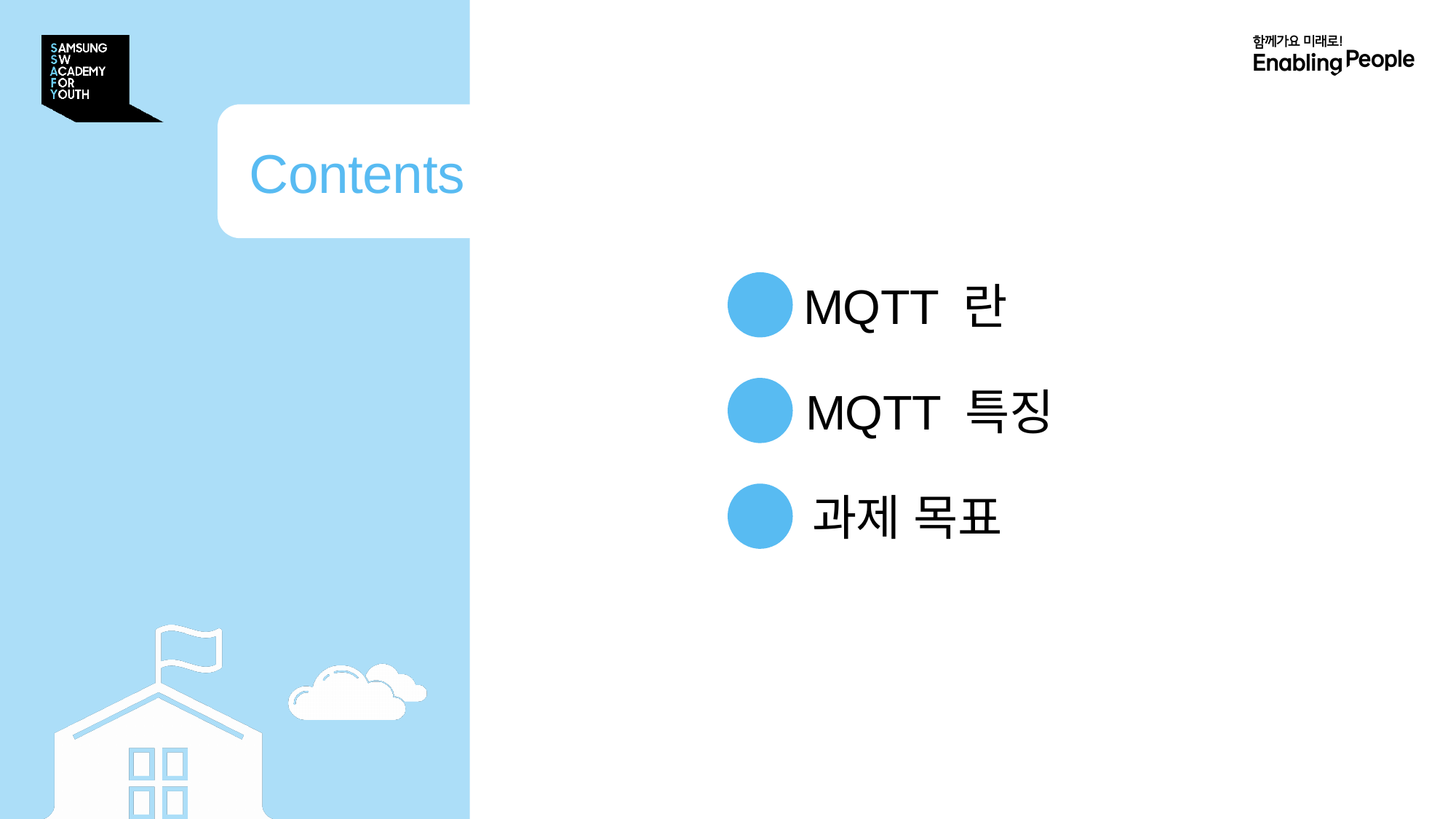

Contents
Ⅰ
MQTT 란
Ⅱ
MQTT 특징
Ⅲ
과제 목표